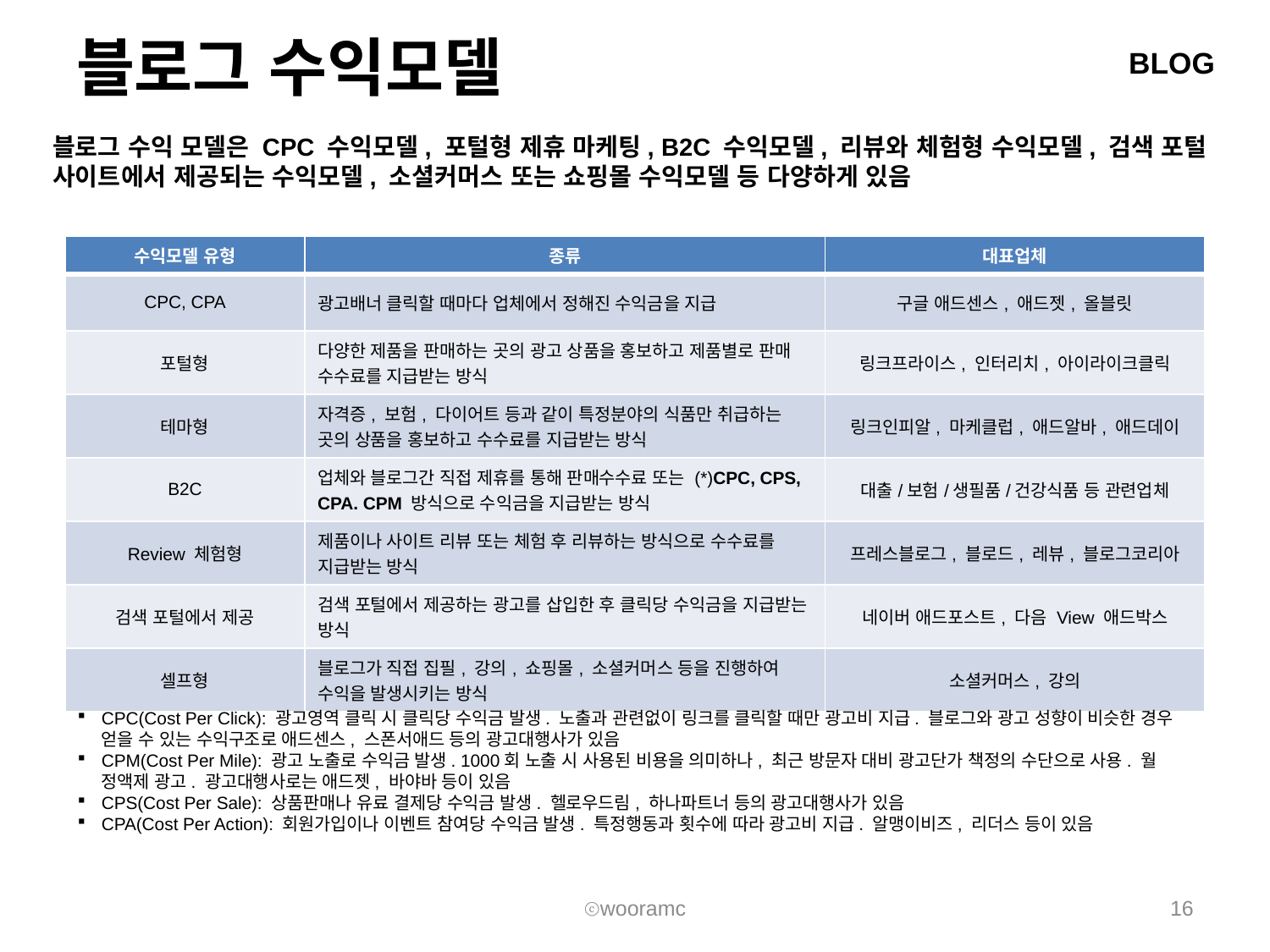

# 블로그 수익모델
BLOG
블로그 수익 모델은 CPC 수익모델, 포털형 제휴 마케팅, B2C 수익모델, 리뷰와 체험형 수익모델, 검색 포털 사이트에서 제공되는 수익모델, 소셜커머스 또는 쇼핑몰 수익모델 등 다양하게 있음
| 수익모델 유형 | 종류 | 대표업체 |
| --- | --- | --- |
| CPC, CPA | 광고배너 클릭할 때마다 업체에서 정해진 수익금을 지급 | 구글 애드센스, 애드젯, 올블릿 |
| 포털형 | 다양한 제품을 판매하는 곳의 광고 상품을 홍보하고 제품별로 판매 수수료를 지급받는 방식 | 링크프라이스, 인터리치, 아이라이크클릭 |
| 테마형 | 자격증, 보험, 다이어트 등과 같이 특정분야의 식품만 취급하는 곳의 상품을 홍보하고 수수료를 지급받는 방식 | 링크인피알, 마케클럽, 애드알바, 애드데이 |
| B2C | 업체와 블로그간 직접 제휴를 통해 판매수수료 또는 (\*)CPC, CPS, CPA. CPM 방식으로 수익금을 지급받는 방식 | 대출/보험/생필품/건강식품 등 관련업체 |
| Review 체험형 | 제품이나 사이트 리뷰 또는 체험 후 리뷰하는 방식으로 수수료를 지급받는 방식 | 프레스블로그, 블로드, 레뷰, 블로그코리아 |
| 검색 포털에서 제공 | 검색 포털에서 제공하는 광고를 삽입한 후 클릭당 수익금을 지급받는 방식 | 네이버 애드포스트, 다음 View 애드박스 |
| 셀프형 | 블로그가 직접 집필, 강의, 쇼핑몰, 소셜커머스 등을 진행하여 수익을 발생시키는 방식 | 소셜커머스, 강의 |
CPC(Cost Per Click): 광고영역 클릭 시 클릭당 수익금 발생. 노출과 관련없이 링크를 클릭할 때만 광고비 지급. 블로그와 광고 성향이 비슷한 경우 얻을 수 있는 수익구조로 애드센스, 스폰서애드 등의 광고대행사가 있음
CPM(Cost Per Mile): 광고 노출로 수익금 발생. 1000회 노출 시 사용된 비용을 의미하나, 최근 방문자 대비 광고단가 책정의 수단으로 사용. 월 정액제 광고. 광고대행사로는 애드젯, 바야바 등이 있음
CPS(Cost Per Sale): 상품판매나 유료 결제당 수익금 발생. 헬로우드림, 하나파트너 등의 광고대행사가 있음
CPA(Cost Per Action): 회원가입이나 이벤트 참여당 수익금 발생. 특정행동과 횟수에 따라 광고비 지급. 알맹이비즈, 리더스 등이 있음
ⓒwooramc
16